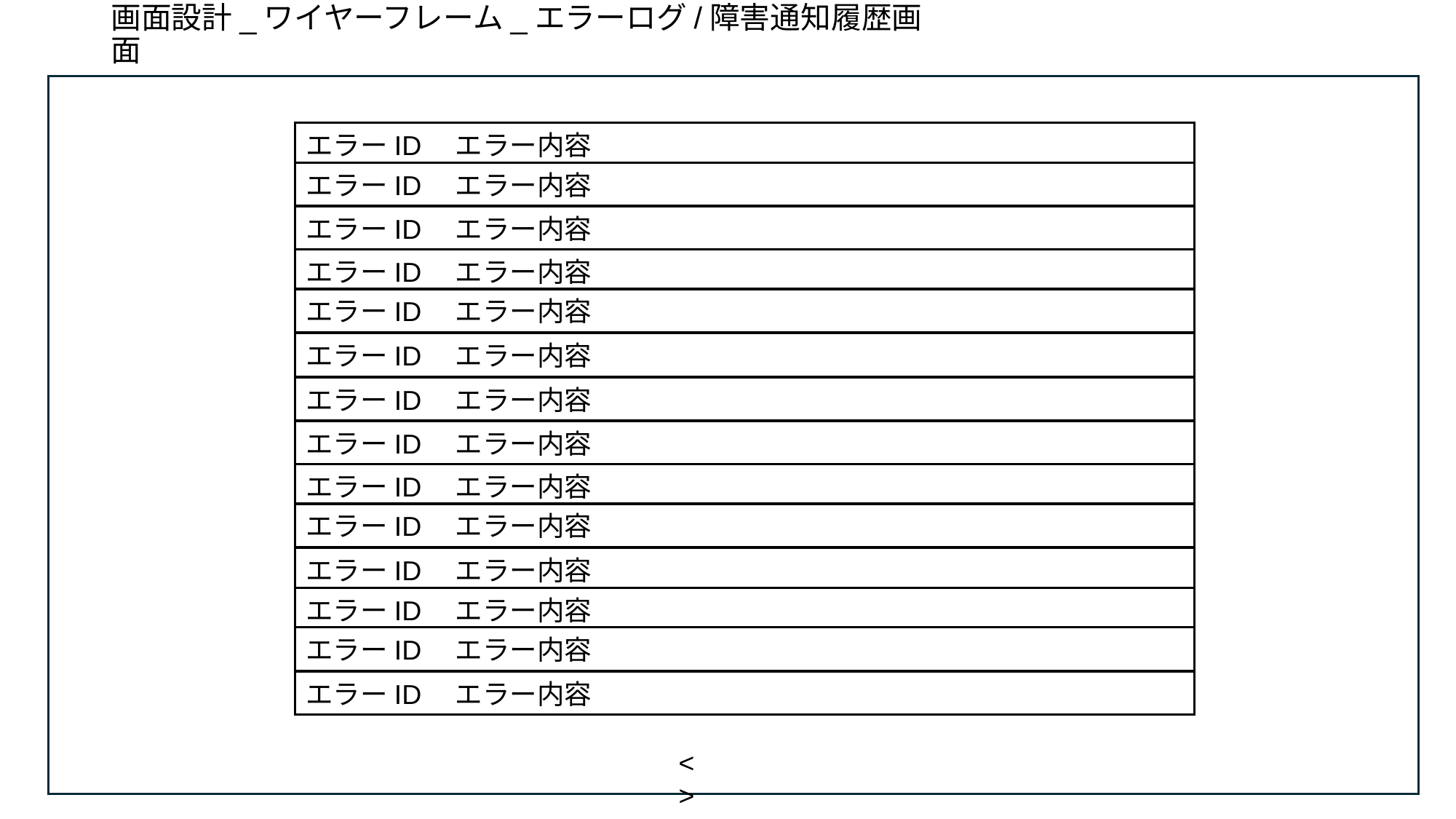

# 画面設計_ワイヤーフレーム_エラーログ/障害通知履歴画面

エラーID　エラー内容
エラーID　エラー内容
エラーID　エラー内容
エラーID　エラー内容
エラーID　エラー内容
エラーID　エラー内容
エラーID　エラー内容
エラーID　エラー内容
エラーID　エラー内容
エラーID　エラー内容
エラーID　エラー内容
エラーID　エラー内容
エラーID　エラー内容
エラーID　エラー内容
<　　>